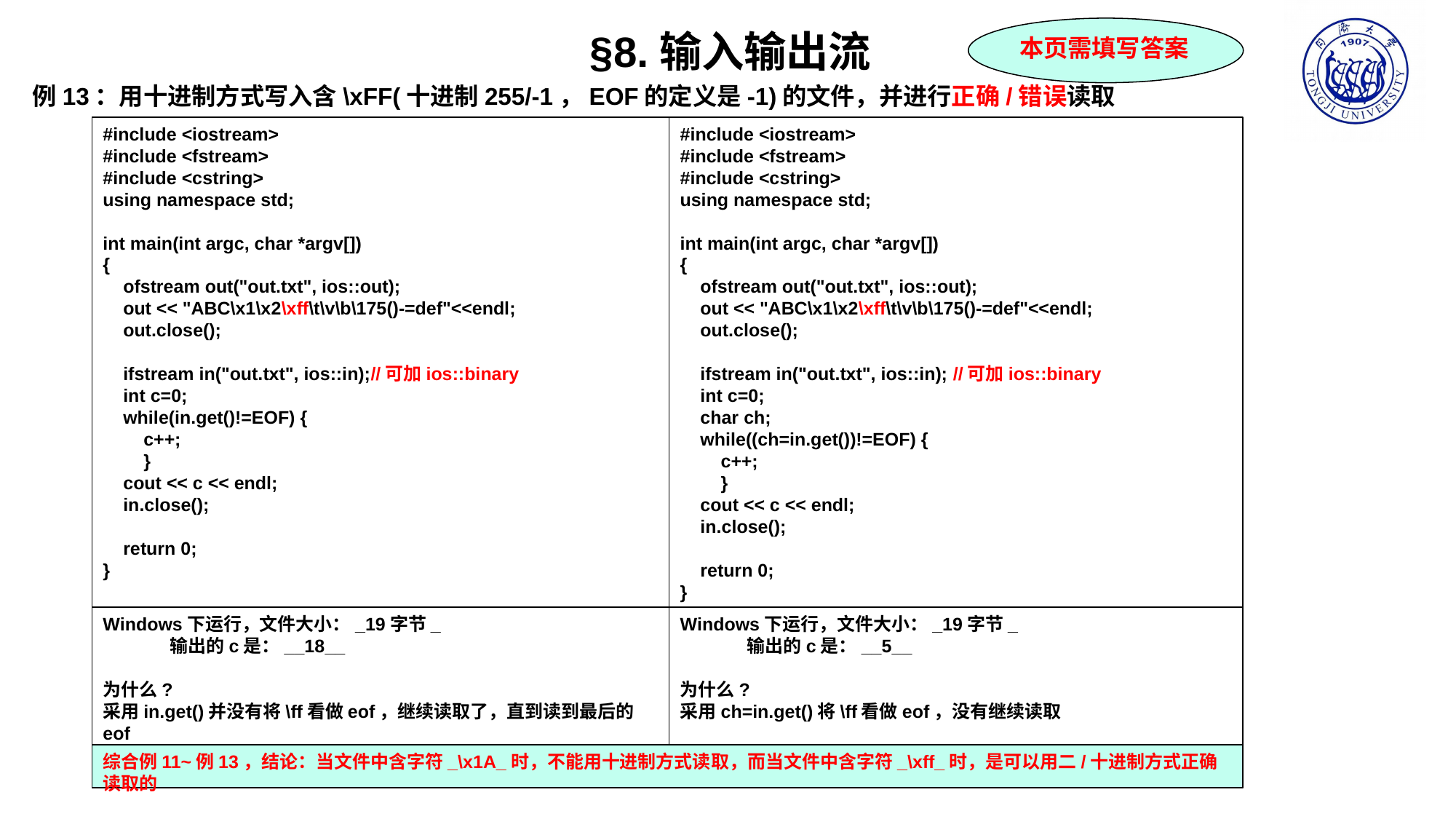

本页需填写答案
§8.输入输出流
例13：用十进制方式写入含\xFF(十进制255/-1，EOF的定义是-1)的文件，并进行正确/错误读取
#include <iostream>
#include <fstream>
#include <cstring>
using namespace std;

int main(int argc, char *argv[])
{
    ofstream out("out.txt", ios::out);
    out << "ABC\x1\x2\xff\t\v\b\175()-=def"<<endl;
    out.close();

    ifstream in("out.txt", ios::in);//可加ios::binary
    int c=0;
    while(in.get()!=EOF) {
        c++;
        }
    cout << c << endl;
    in.close();

    return 0;
}
#include <iostream>
#include <fstream>
#include <cstring>
using namespace std;

int main(int argc, char *argv[])
{
    ofstream out("out.txt", ios::out);
    out << "ABC\x1\x2\xff\t\v\b\175()-=def"<<endl;
    out.close();

    ifstream in("out.txt", ios::in); //可加ios::binary
    int c=0;
    char ch;
    while((ch=in.get())!=EOF) {
        c++;
        }
    cout << c << endl;
    in.close();

    return 0;
}
Windows下运行，文件大小：_19字节_
               输出的c是：__18__

为什么?
采用in.get()并没有将\ff看做eof，继续读取了，直到读到最后的eof

Windows下运行，文件大小：_19字节_
               输出的c是：__5__

为什么?
采用ch=in.get()将\ff看做eof，没有继续读取

综合例11~例13，结论：当文件中含字符_\x1A_时，不能用十进制方式读取，而当文件中含字符_\xff_时，是可以用二/十进制方式正确读取的